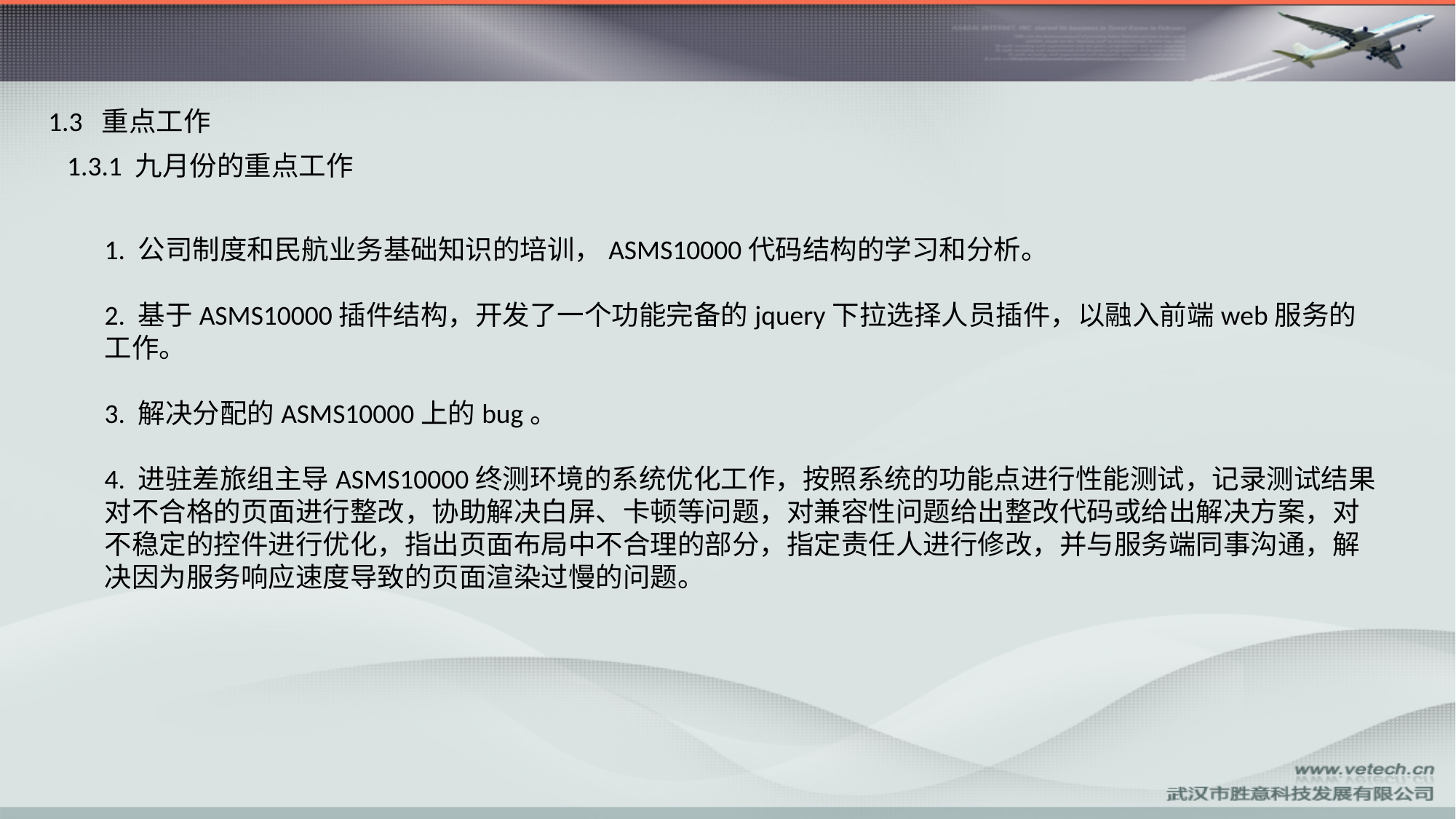

1.3  重点工作
1.3.1 九月份的重点工作
1. 公司制度和民航业务基础知识的培训，ASMS10000代码结构的学习和分析。

2. 基于ASMS10000插件结构，开发了一个功能完备的jquery下拉选择人员插件，以融入前端web服务的工作。

3. 解决分配的ASMS10000上的bug。

4. 进驻差旅组主导ASMS10000终测环境的系统优化工作，按照系统的功能点进行性能测试，记录测试结果对不合格的页面进行整改，协助解决白屏、卡顿等问题，对兼容性问题给出整改代码或给出解决方案，对不稳定的控件进行优化，指出页面布局中不合理的部分，指定责任人进行修改，并与服务端同事沟通，解决因为服务响应速度导致的页面渲染过慢的问题。